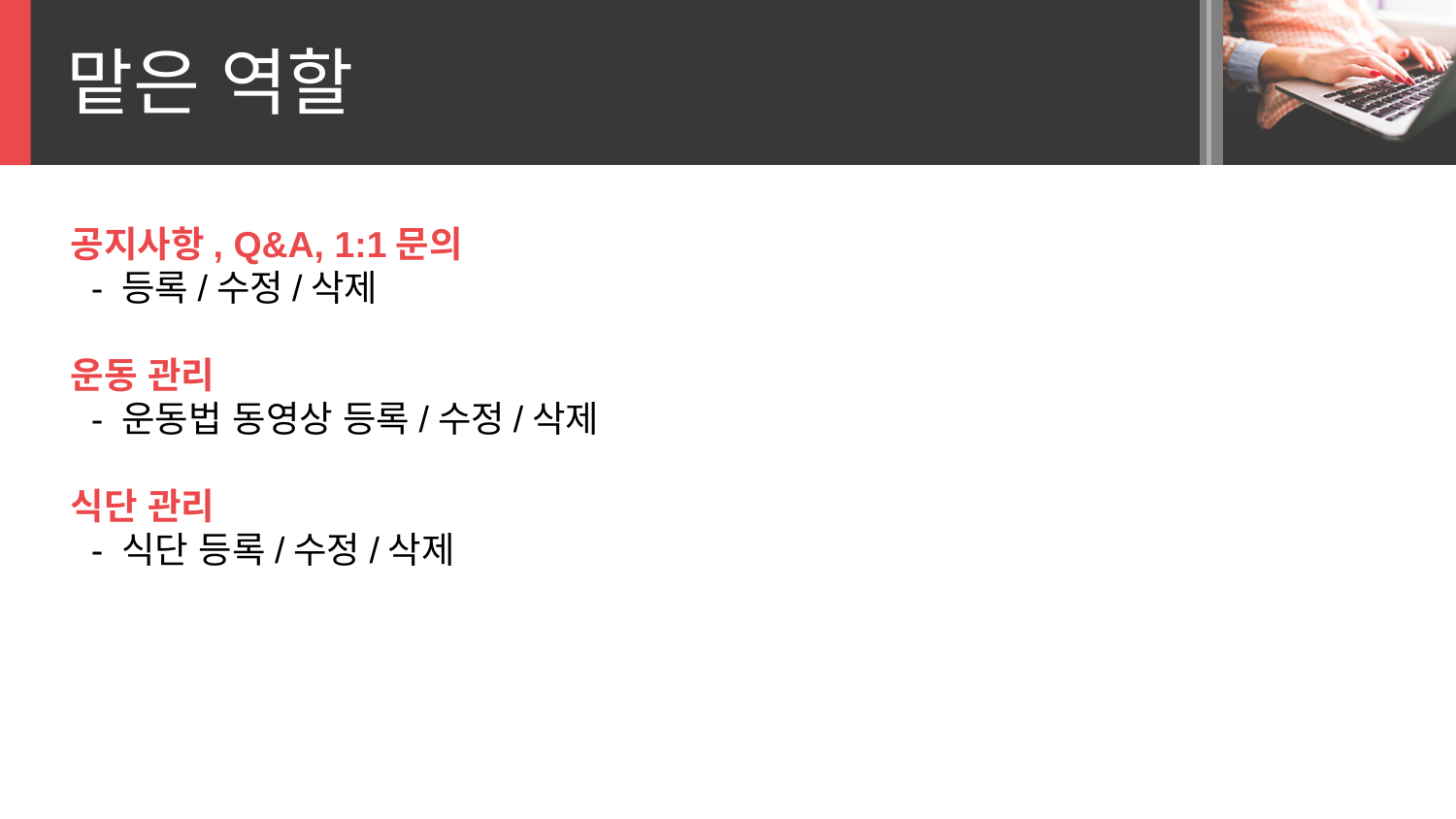

맡은 역할
공지사항, Q&A, 1:1문의
  - 등록/수정/삭제

운동 관리
  - 운동법 동영상 등록/수정/삭제

식단 관리
  - 식단 등록/수정/삭제